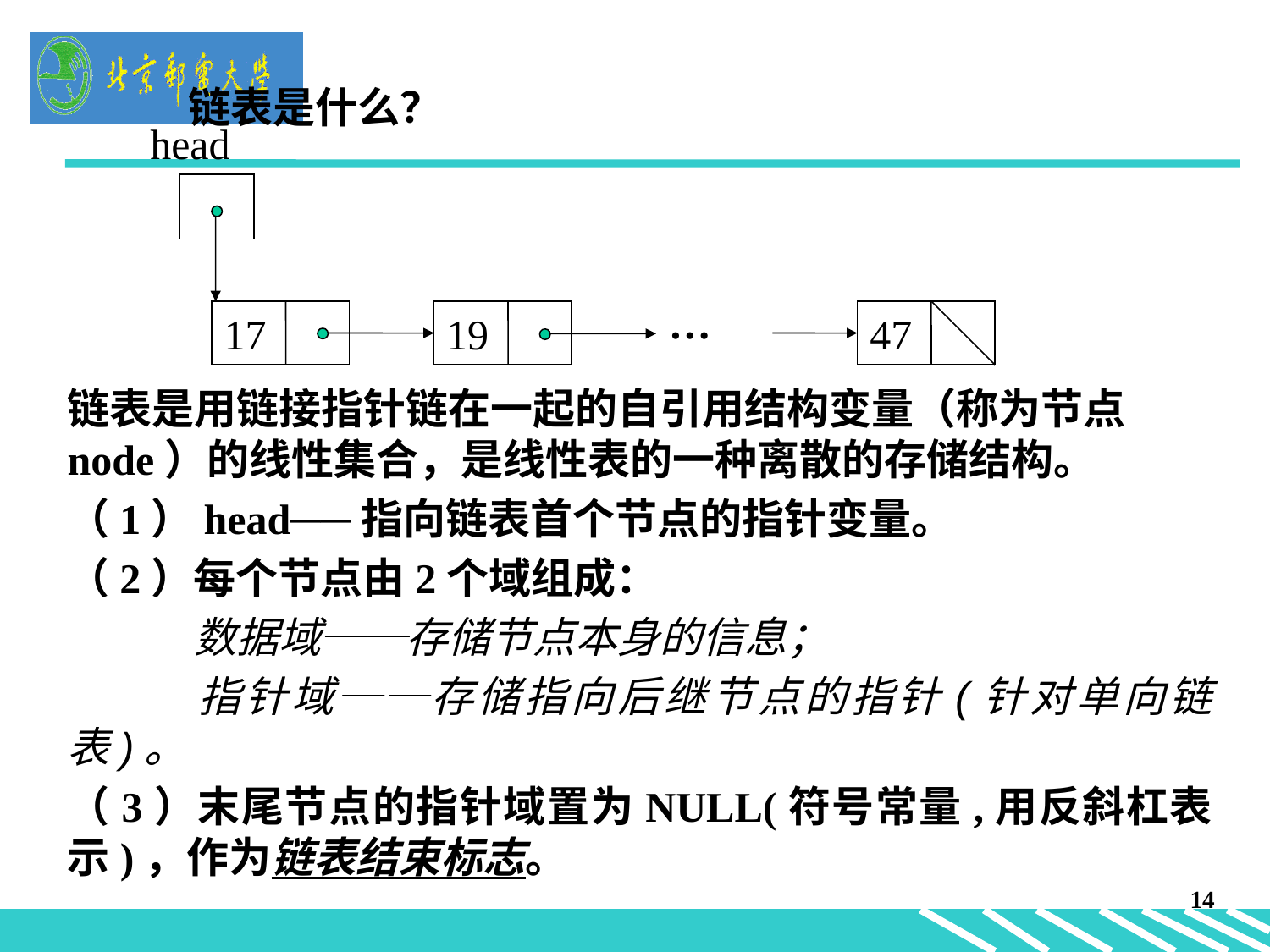

链表是什么？
head

…
17

19

47

链表是用链接指针链在一起的自引用结构变量（称为节点node）的线性集合，是线性表的一种离散的存储结构。
（1）head──指向链表首个节点的指针变量。
（2）每个节点由2个域组成：
	数据域──存储节点本身的信息；
	指针域──存储指向后继节点的指针(针对单向链表)。
（3）末尾节点的指针域置为NULL(符号常量,用反斜杠表示)，作为链表结束标志。
14